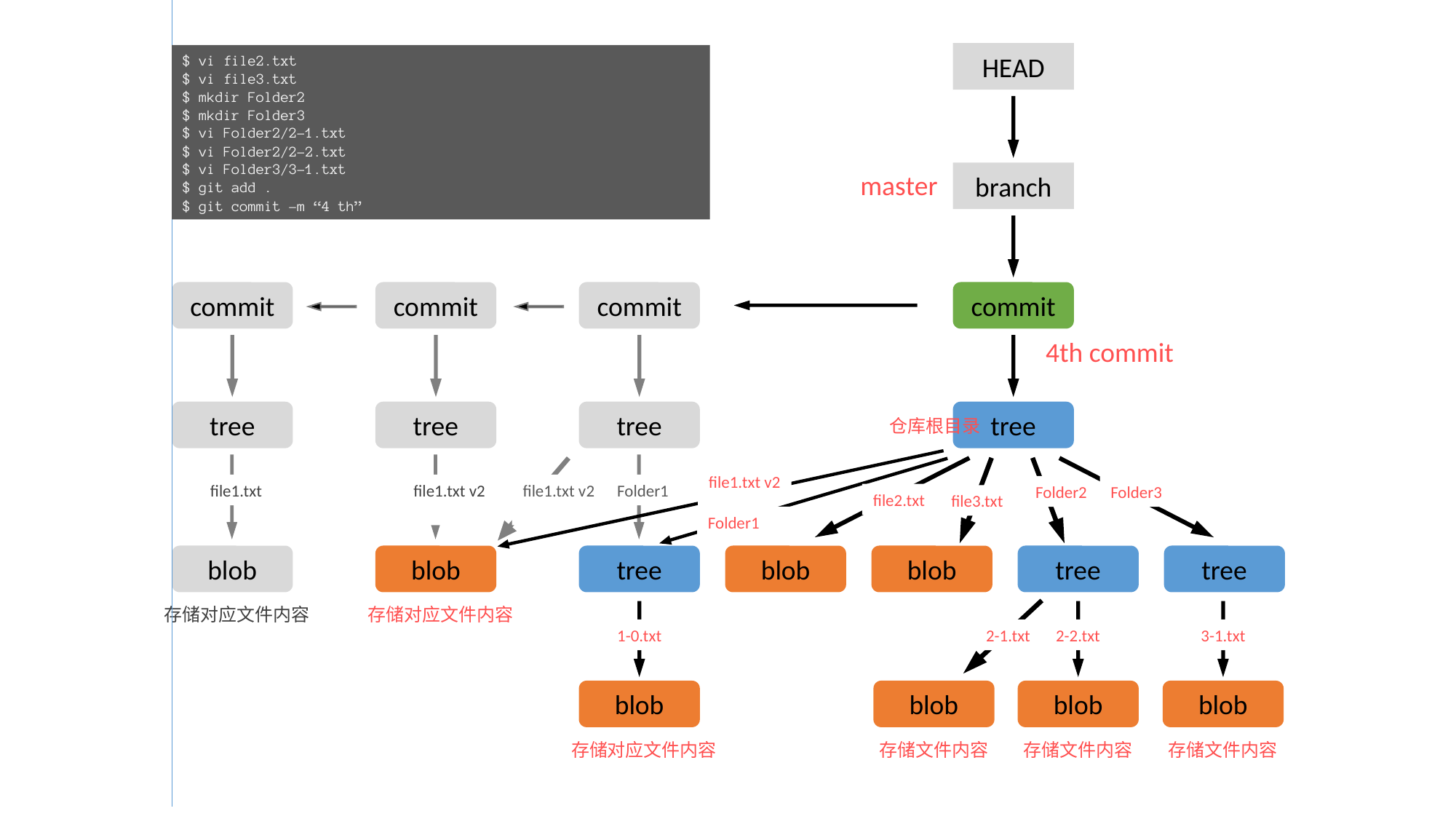

HEAD
$ vi file2.txt
$ vi file3.txt
$ mkdir Folder2
$ mkdir Folder3
$ vi Folder2/2-1.txt
$ vi Folder2/2-2.txt
$ vi Folder3/3-1.txt
$ git add .
$ git commit –m “4 th”

master
branch

commit
commit
commit
commit

4th commit

tree
tree
tree
tree
仓库根目录

file1.txt v2
file1.txt
file1.txt v2
file1.txt v2
Folder1
Folder2
Folder3
file2.txt
file3.txt
Folder1
blob
blob
tree
blob
blob
tree
tree

存储对应文件内容
存储对应文件内容

1-0.txt
2-1.txt
2-2.txt
3-1.txt
blob
blob
blob
blob
存储对应文件内容
存储文件内容
存储文件内容
存储文件内容